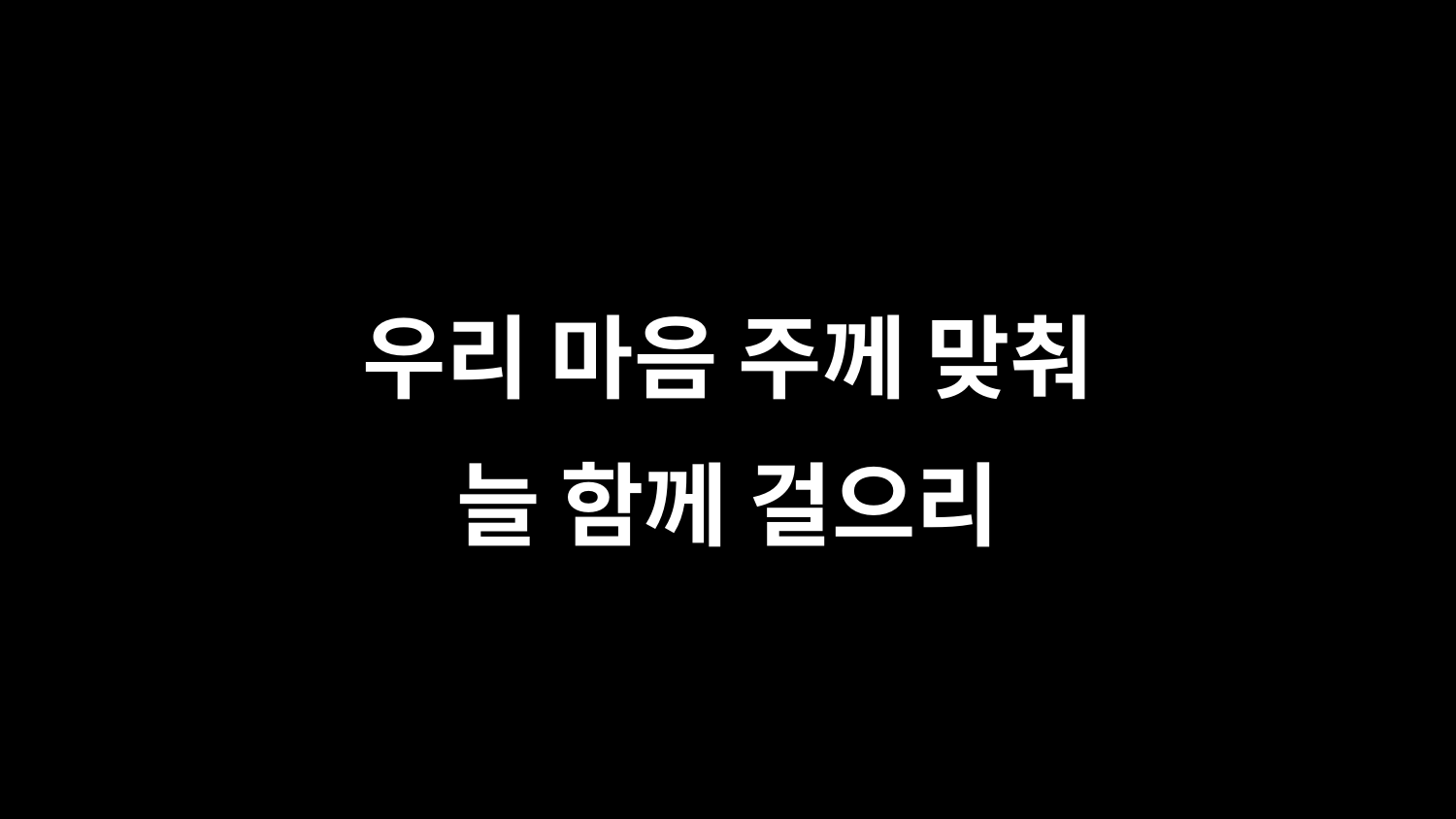

우리 마음 주께 맞춰
늘 함께 걸으리